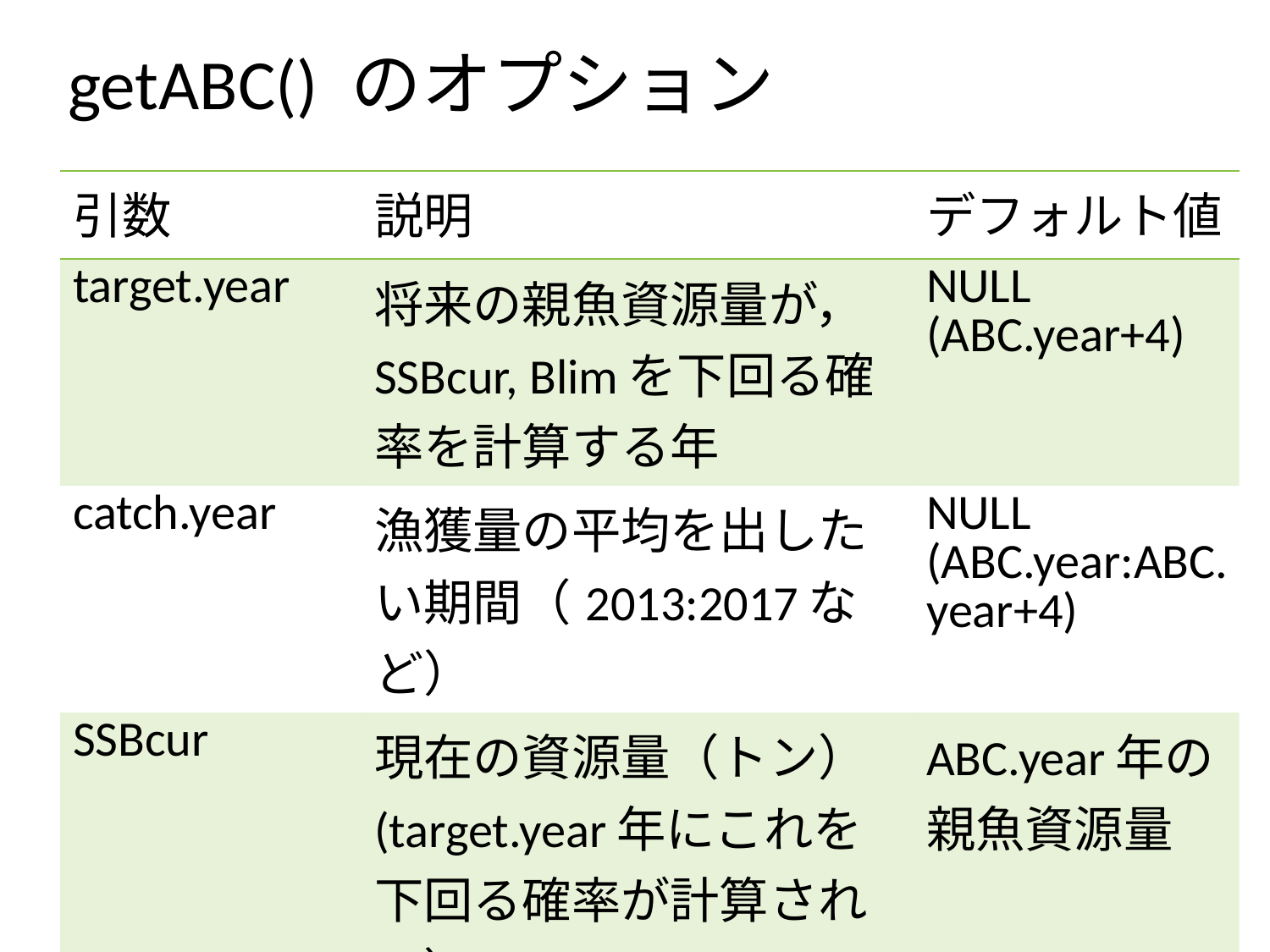

# getABC() のオプション
| 引数 | 説明 | デフォルト値 |
| --- | --- | --- |
| target.year | 将来の親魚資源量が，SSBcur, Blimを下回る確率を計算する年 | NULL (ABC.year+4) |
| catch.year | 漁獲量の平均を出したい期間（2013:2017など） | NULL (ABC.year:ABC.year+4) |
| SSBcur | 現在の資源量（トン）(target.year年にこれを下回る確率が計算される） | ABC.year年の親魚資源量 |
| Blim | Blimit（トン，上と同様） | 1000 |